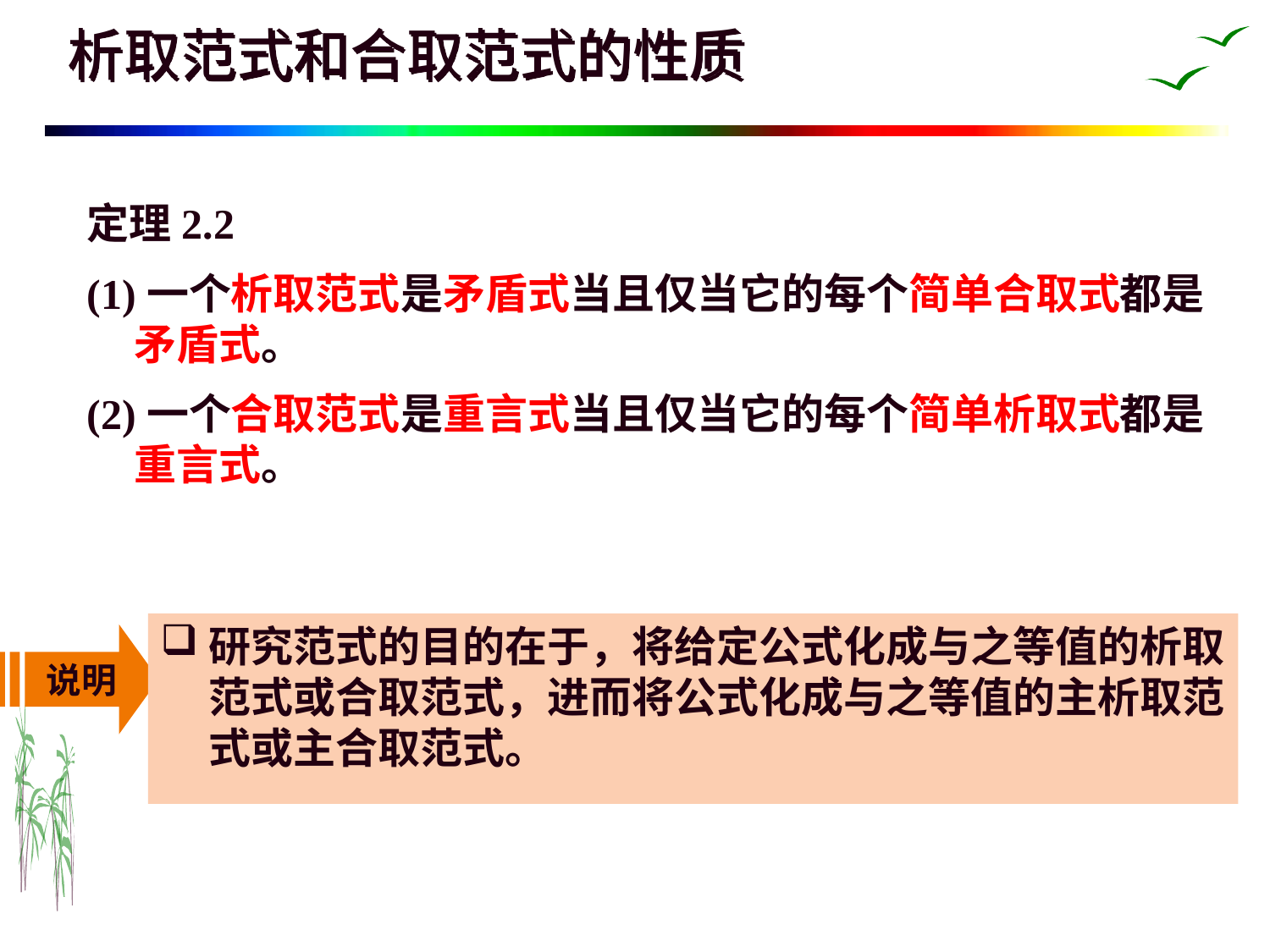

# 析取范式和合取范式的性质
定理2.2
(1)一个析取范式是矛盾式当且仅当它的每个简单合取式都是矛盾式。
(2)一个合取范式是重言式当且仅当它的每个简单析取式都是重言式。
研究范式的目的在于，将给定公式化成与之等值的析取范式或合取范式，进而将公式化成与之等值的主析取范式或主合取范式。
说明